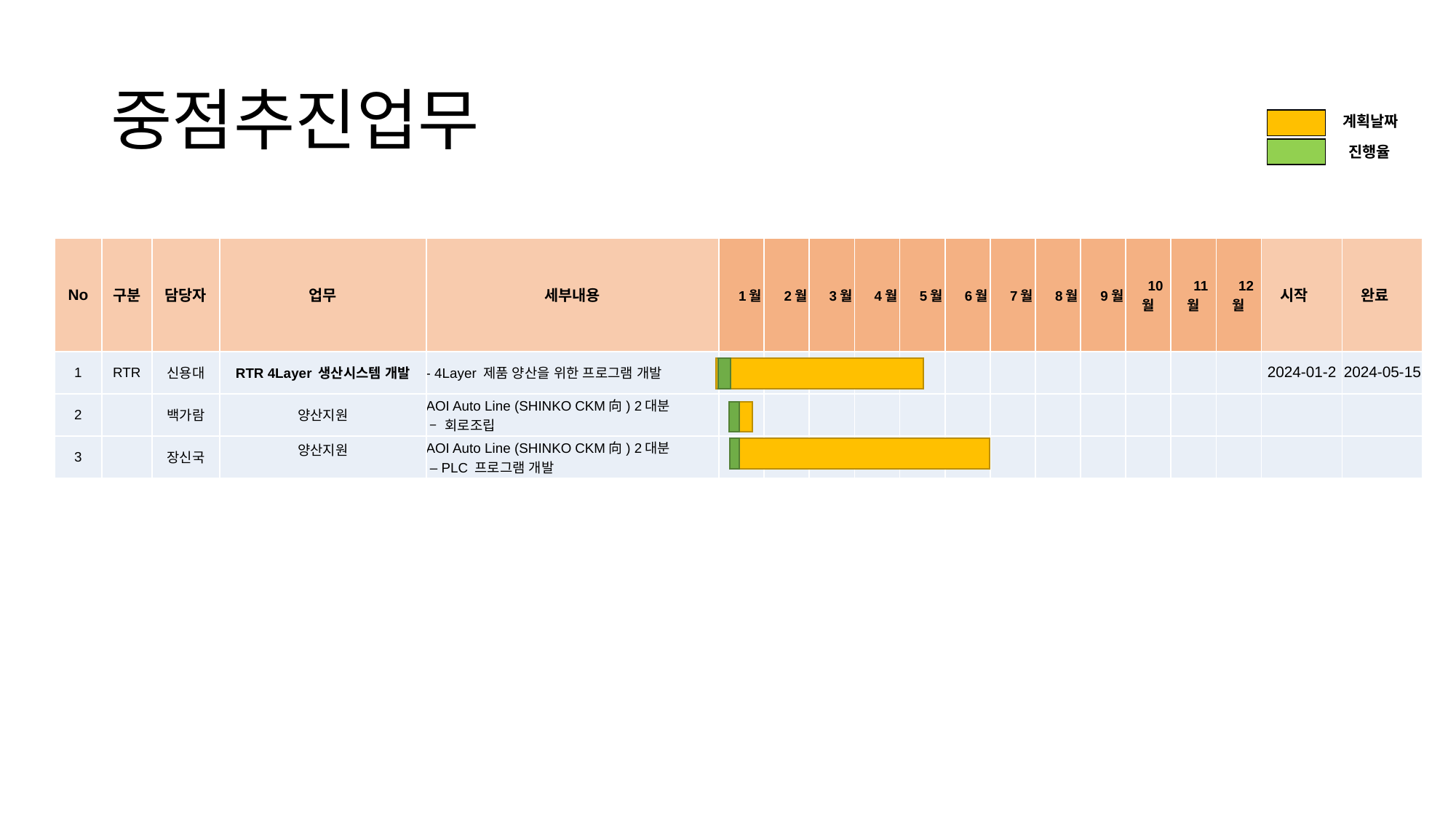

# 중점추진업무
계획날짜

진행율

| No | 구분 | 담당자 | 업무 | 세부내용 | 1월 | 2월 | 3월 | 4월 | 5월 | 6월 | 7월 | 8월 | 9월 | 10월 | 11월 | 12월 | 시작 | 완료 |
| --- | --- | --- | --- | --- | --- | --- | --- | --- | --- | --- | --- | --- | --- | --- | --- | --- | --- | --- |
| 1 | RTR | 신용대 | RTR 4Layer 생산시스템 개발 | - 4Layer 제품 양산을 위한 프로그램 개발 |  |  |  |  |  |  |  |  |  |  |  |  | 2024-01-2 | 2024-05-15 |
| 2 |  | 백가람 | 양산지원 | AOI Auto Line (SHINKO CKM向) 2대분 – 회로조립 |  |  |  |  |  |  |  |  |  |  |  |  |  |  |
| 3 |  | 장신국 | 양산지원 | AOI Auto Line (SHINKO CKM向) 2대분 – PLC 프로그램 개발 |  |  |  |  |  |  |  |  |  |  |  |  |  |  |